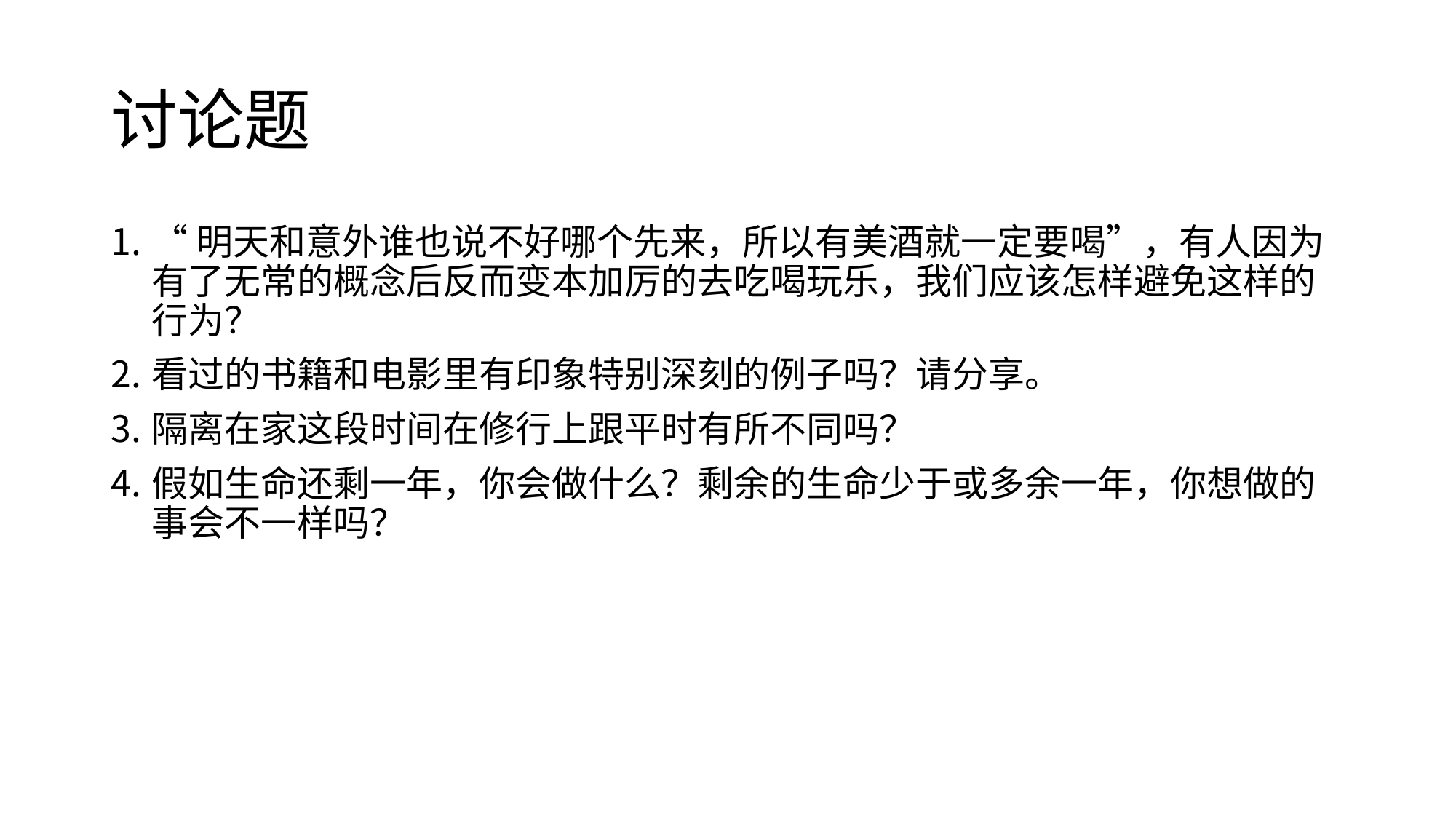

# 讨论题
“明天和意外谁也说不好哪个先来，所以有美酒就一定要喝”，有人因为有了无常的概念后反而变本加厉的去吃喝玩乐，我们应该怎样避免这样的行为？
看过的书籍和电影里有印象特别深刻的例子吗？请分享。
隔离在家这段时间在修行上跟平时有所不同吗？
假如生命还剩一年，你会做什么？剩余的生命少于或多余一年，你想做的事会不一样吗？